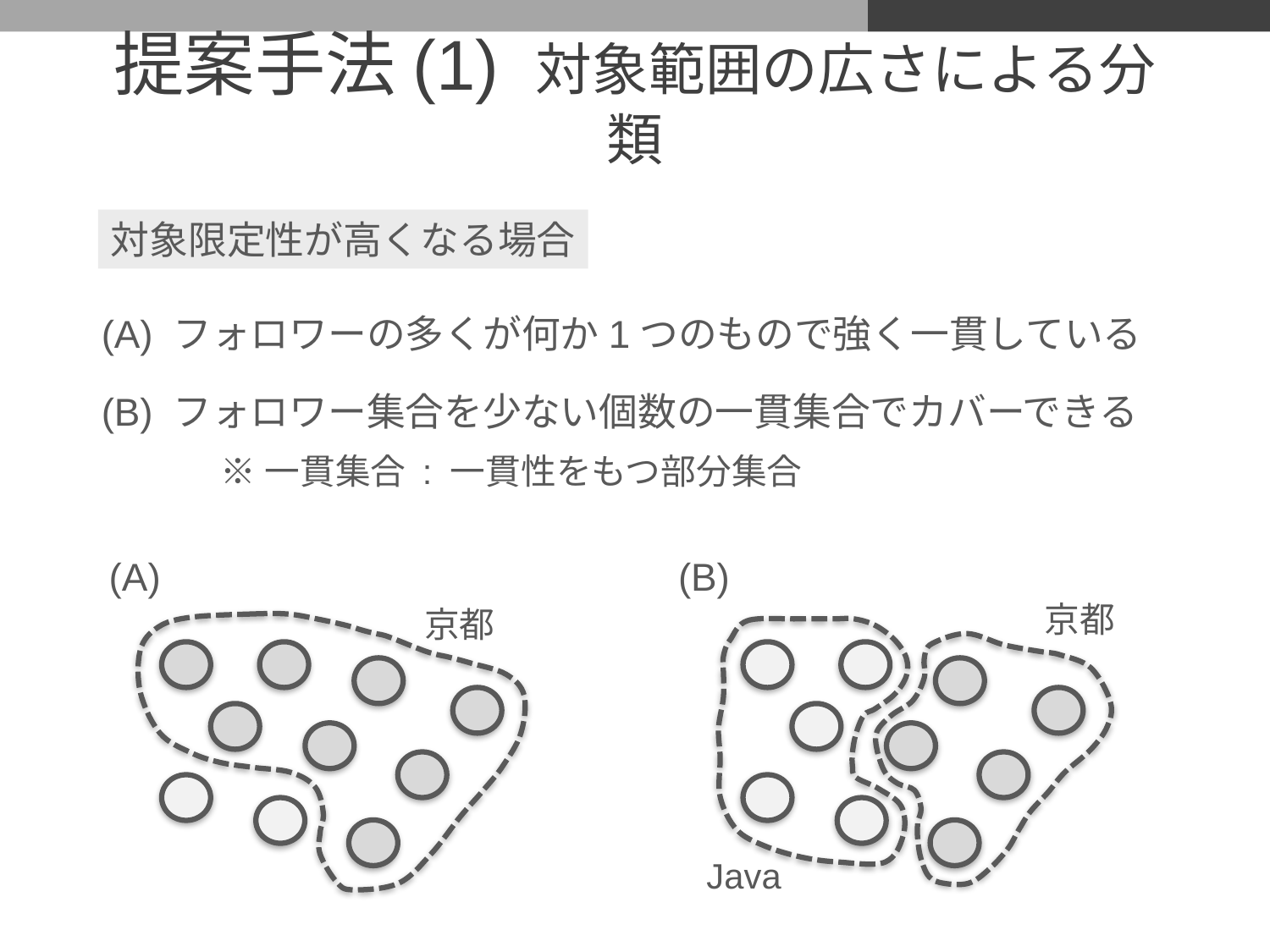

提案手法(1) 対象範囲の広さによる分類

(A) フォロワーの多くが何か1つのもので強く一貫している
(B) フォロワー集合を少ない個数の一貫集合でカバーできる
                ※一貫集合 : 一貫性をもつ部分集合

対象限定性が高くなる場合
(B)
(A)
京都
京都

Java